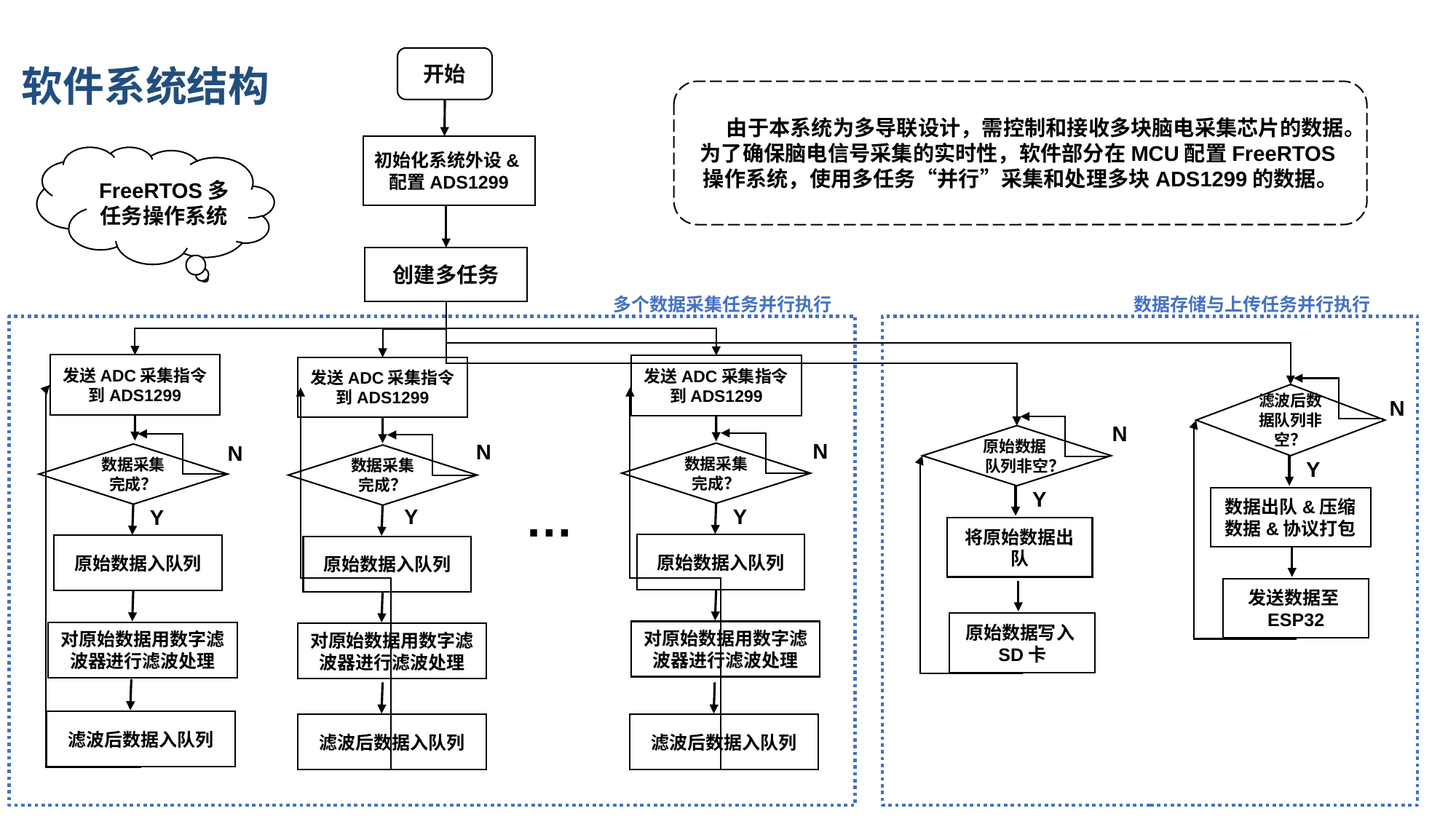

# 软件系统结构
开始
     由于本系统为多导联设计，需控制和接收多块脑电采集芯片的数据。为了确保脑电信号采集的实时性，软件部分在MCU配置FreeRTOS操作系统，使用多任务“并行”采集和处理多块ADS1299的数据。
初始化系统外设&配置ADS1299
FreeRTOS多任务操作系统
创建多任务
多个数据采集任务并行执行
数据存储与上传任务并行执行

发送ADC采集指令到ADS1299
发送ADC采集指令到ADS1299
发送ADC采集指令到ADS1299
滤波后数据队列非空？
N
N
原始数据  队列非空？
N
N
N
数据采集完成？
数据采集完成？
数据采集完成？
Y
Y
数据出队&压缩数据&协议打包
…
Y
Y
Y
将原始数据出队
原始数据入队列
原始数据入队列
原始数据入队列
发送数据至ESP32
原始数据写入SD卡
对原始数据用数字滤波器进行滤波处理
对原始数据用数字滤波器进行滤波处理
对原始数据用数字滤波器进行滤波处理
滤波后数据入队列
滤波后数据入队列
滤波后数据入队列